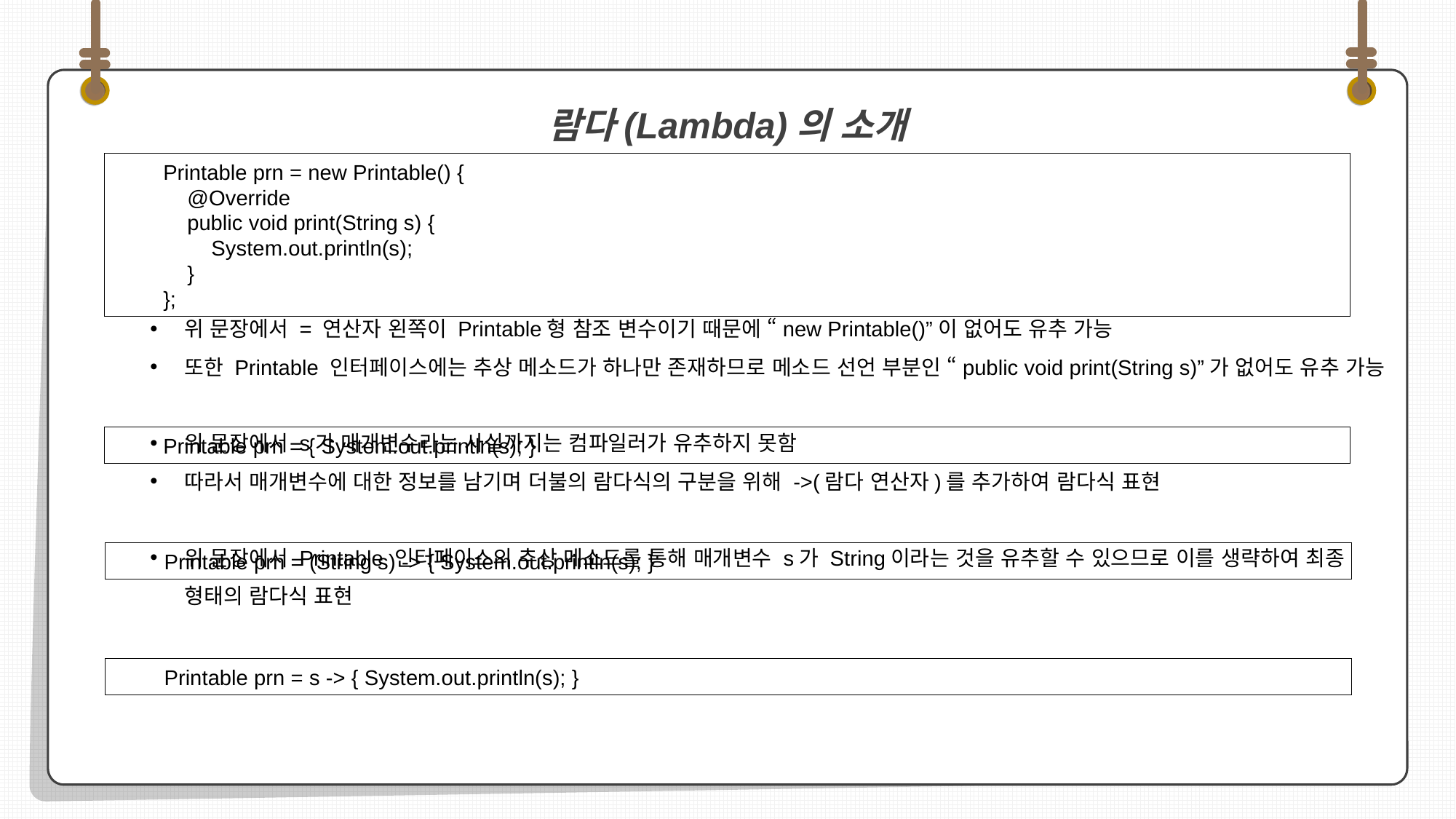

위 문장에서 = 연산자 왼쪽이 Printable형 참조 변수이기 때문에 “new Printable()”이 없어도 유추 가능
또한 Printable 인터페이스에는 추상 메소드가 하나만 존재하므로 메소드 선언 부분인 “public void print(String s)”가 없어도 유추 가능

위 문장에서 s가 매개변수라는 사실까지는 컴파일러가 유추하지 못함
따라서 매개변수에 대한 정보를 남기며 더불의 람다식의 구분을 위해 ->(람다 연산자)를 추가하여 람다식 표현

위 문장에서 Printable 인터페이스의 추상 메소드를 통해 매개변수 s가 String이라는 것을 유추할 수 있으므로 이를 생략하여 최종 형태의 람다식 표현
람다(Lambda)의 소개

        Printable prn = new Printable() {
            @Override
            public void print(String s) {
                System.out.println(s);
            }
        };
        Printable prn = { System.out.println(s); }
        Printable prn = (String s) -> { System.out.println(s); }
        Printable prn = s -> { System.out.println(s); }